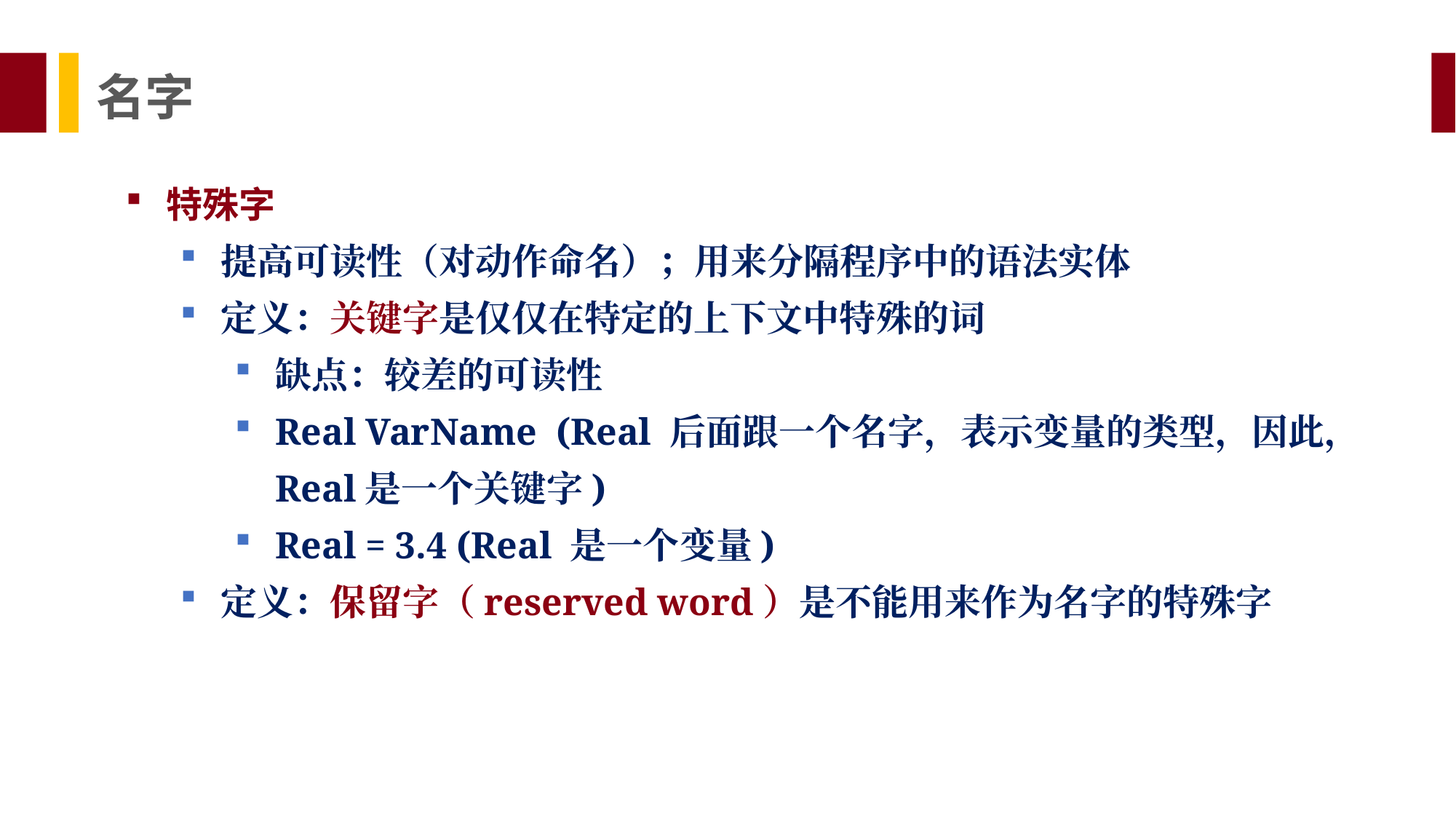

名字
特殊字
提高可读性（对动作命名）；用来分隔程序中的语法实体
定义：关键字是仅仅在特定的上下文中特殊的词
缺点：较差的可读性
Real VarName  (Real 后面跟一个名字，表示变量的类型，因此，Real是一个关键字)
Real = 3.4 (Real 是一个变量)
定义：保留字（reserved word）是不能用来作为名字的特殊字